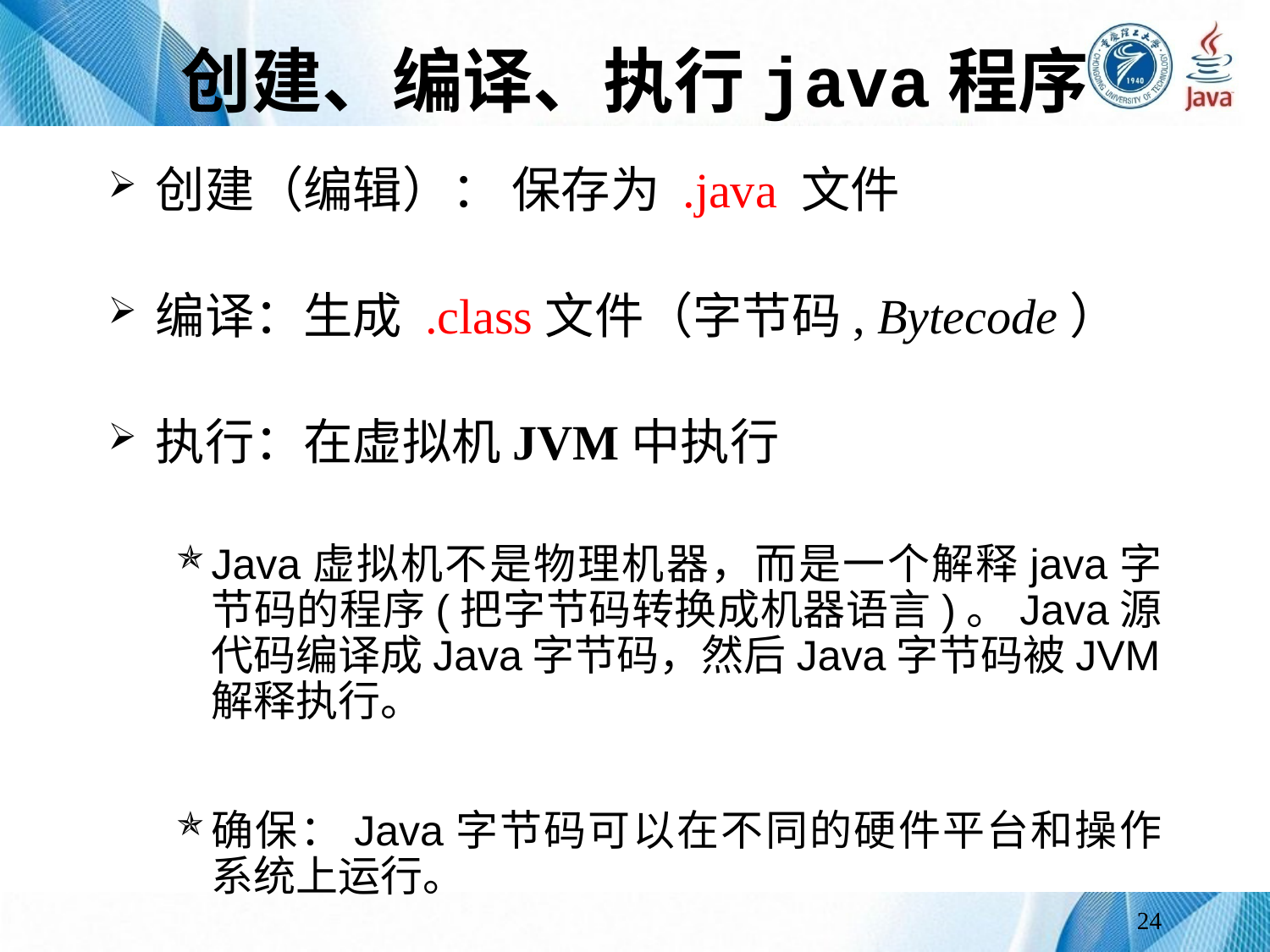

# 创建、编译、执行java程序
创建（编辑）： 保存为 .java 文件

编译：生成 .class文件（字节码, Bytecode）

执行：在虚拟机JVM中执行

Java虚拟机不是物理机器，而是一个解释java字节码的程序(把字节码转换成机器语言)。Java源代码编译成Java字节码，然后Java字节码被JVM解释执行。

确保：Java字节码可以在不同的硬件平台和操作系统上运行。

24